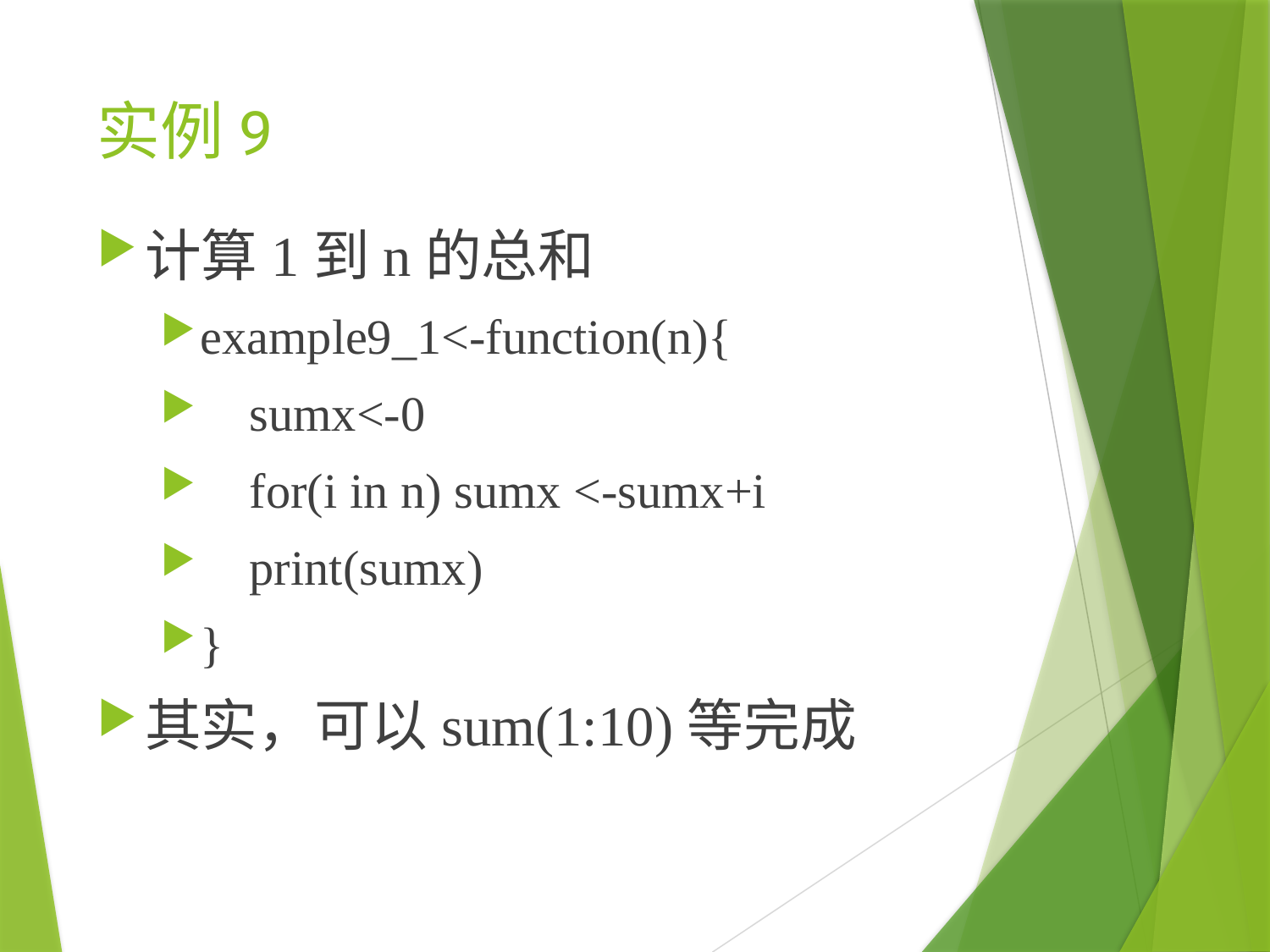

# 实例9
计算1到n的总和
example9_1<-function(n){
    sumx<-0
    for(i in n) sumx <-sumx+i
    print(sumx)
}
其实，可以sum(1:10)等完成